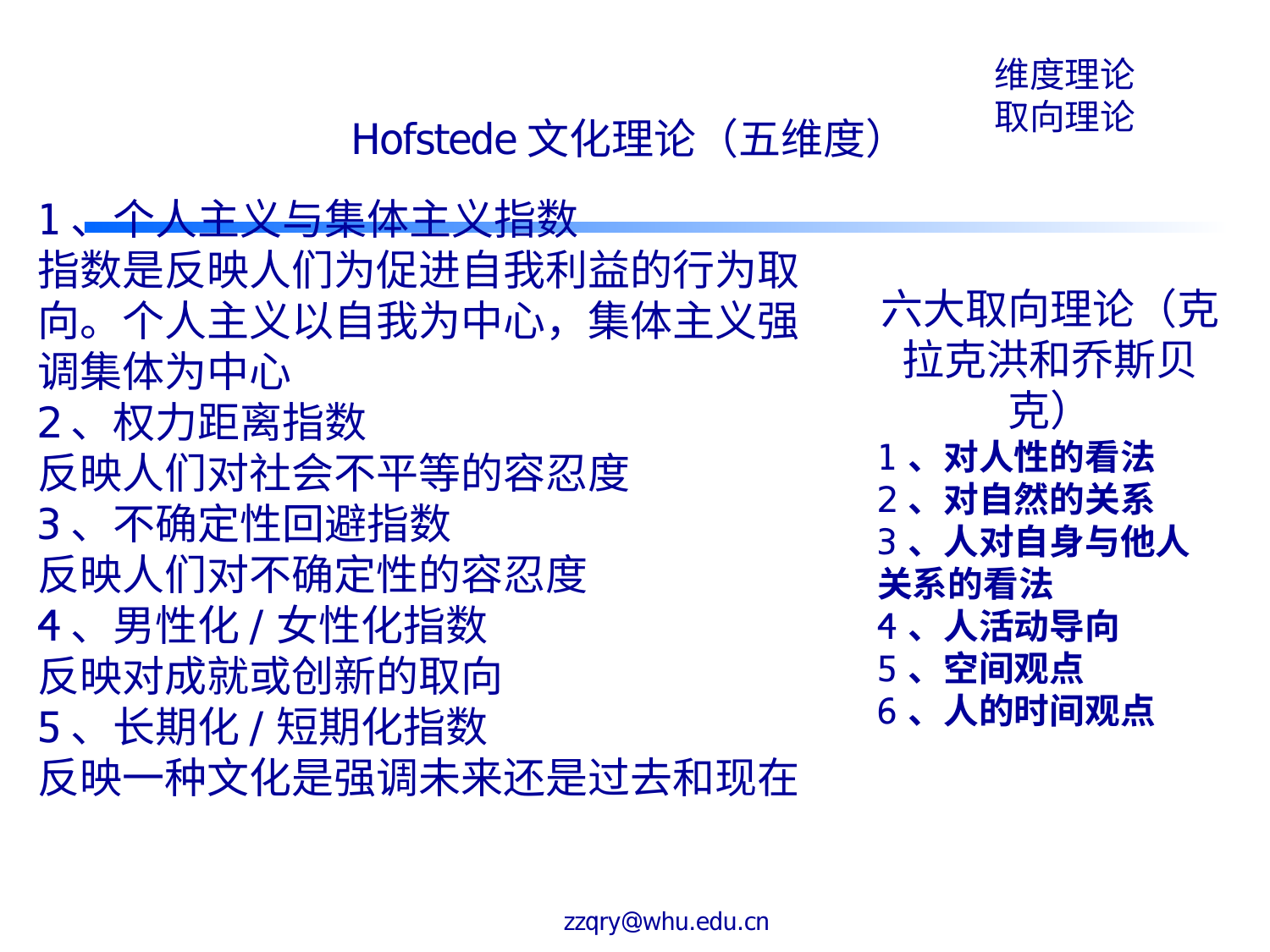

维度理论
取向理论
Hofstede文化理论（五维度）
1、个人主义与集体主义指数
指数是反映人们为促进自我利益的行为取向。个人主义以自我为中心，集体主义强调集体为中心
2、权力距离指数
反映人们对社会不平等的容忍度
3、不确定性回避指数
反映人们对不确定性的容忍度
4、男性化/女性化指数
反映对成就或创新的取向
5、长期化/短期化指数
反映一种文化是强调未来还是过去和现在
六大取向理论（克拉克洪和乔斯贝克）
1、对人性的看法
2、对自然的关系
3、人对自身与他人关系的看法
4、人活动导向
5、空间观点
6、人的时间观点

zzqry@whu.edu.cn